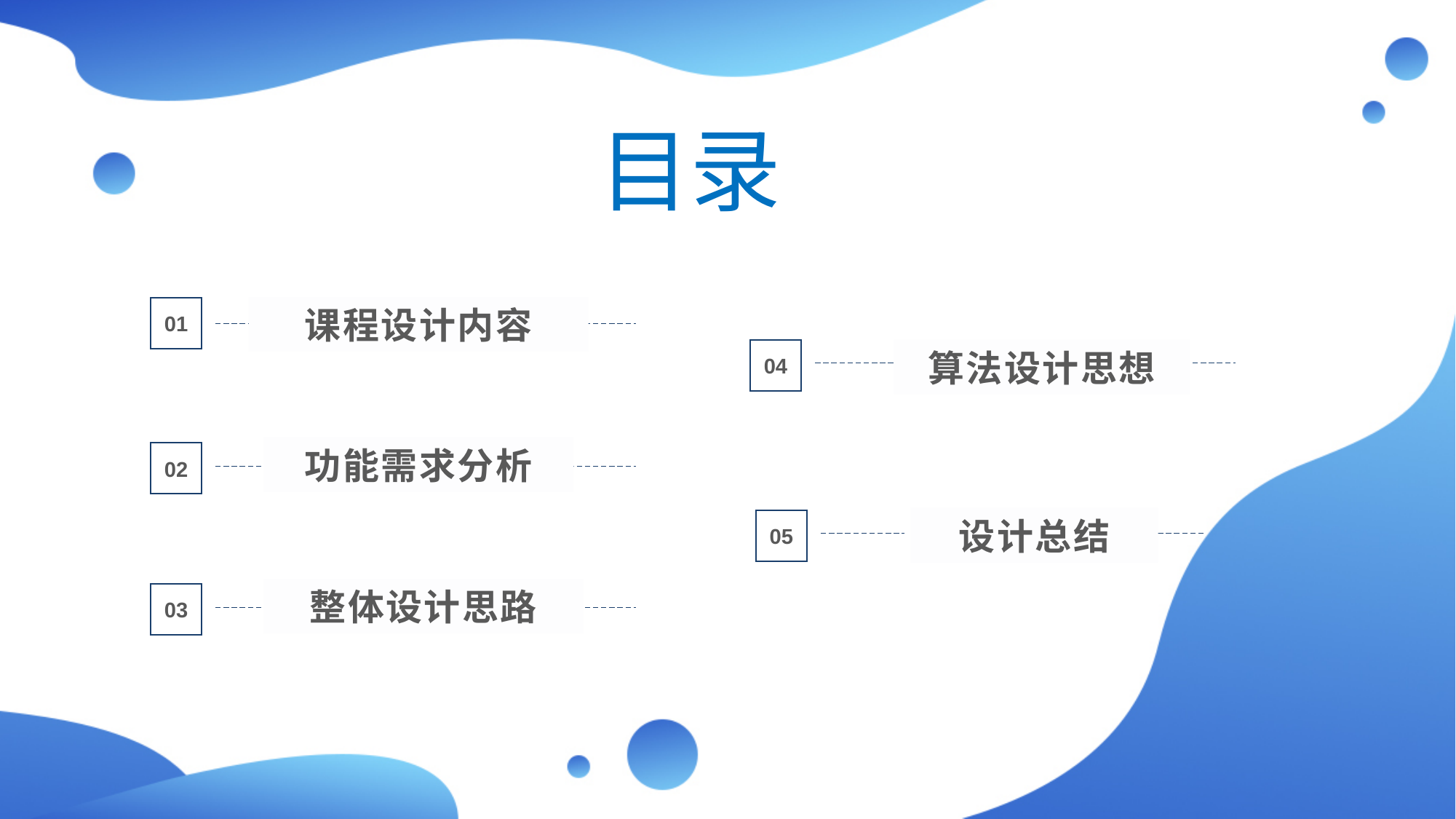

目录
课程设计内容
01

04
算法设计思想

功能需求分析
02

设计总结
05

整体设计思路
03